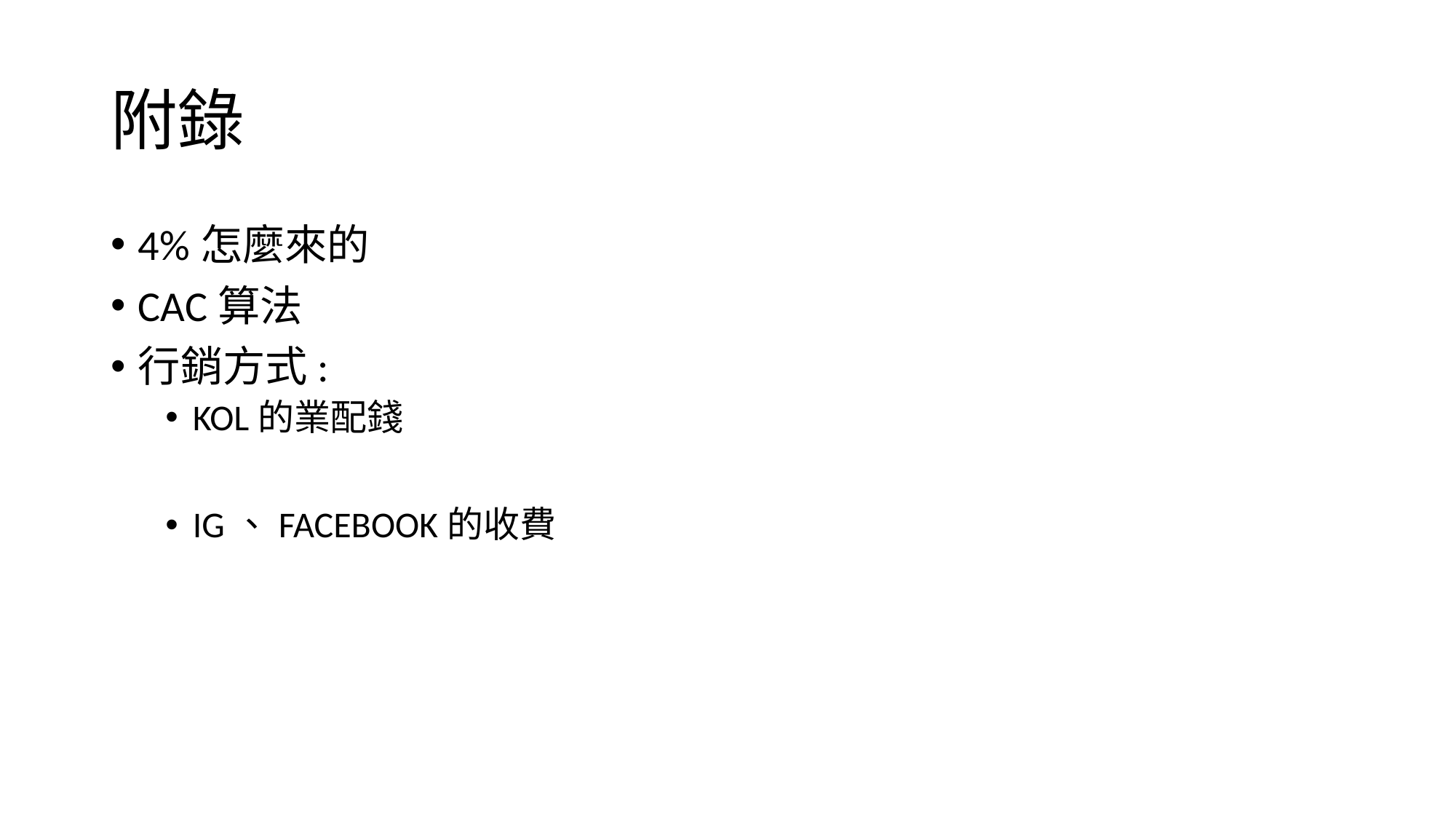

# 附錄
4%怎麼來的
CAC算法
行銷方式:
KOL的業配錢

IG、FACEBOOK的收費